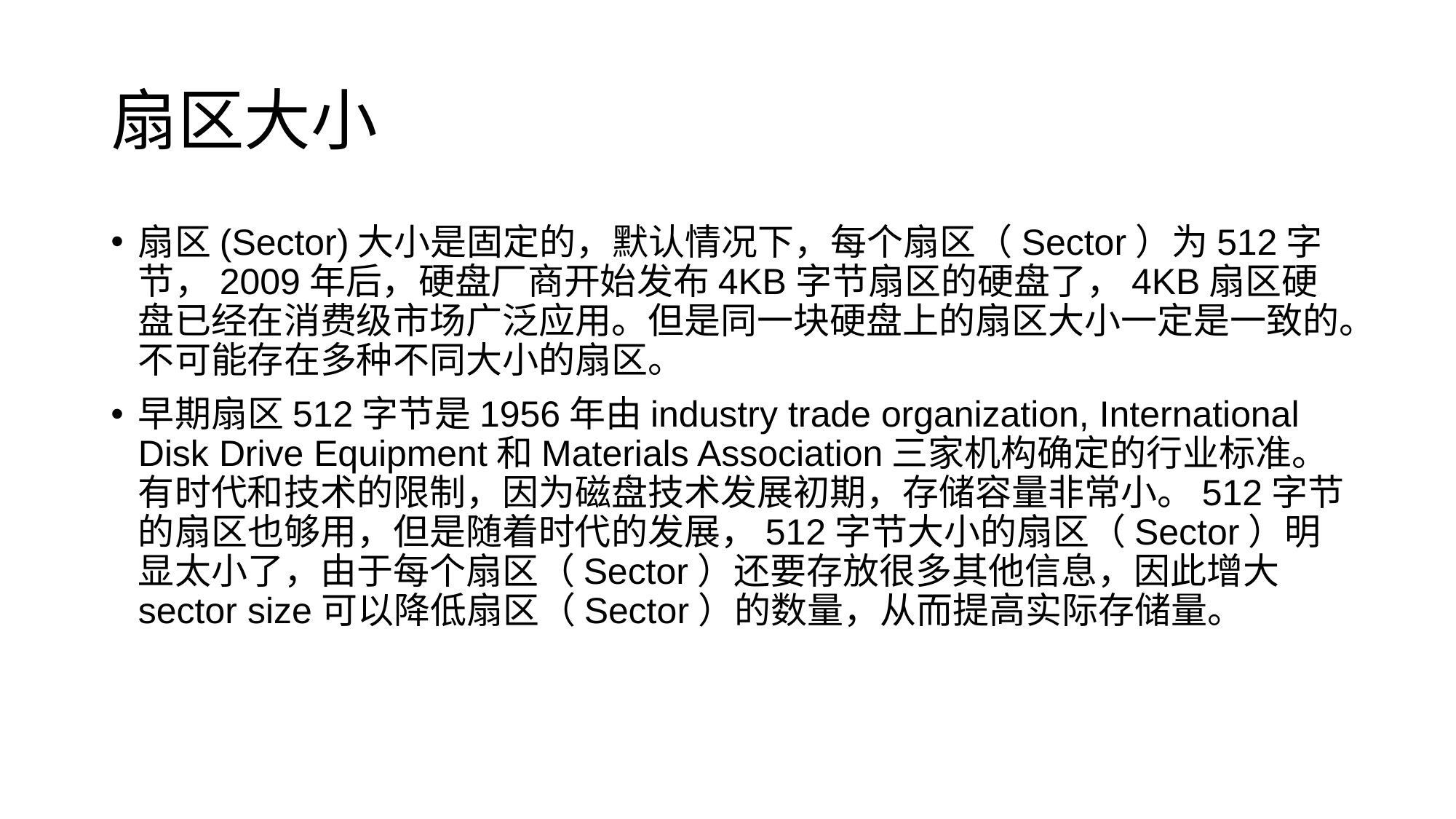

# 扇区大小
扇区(Sector)大小是固定的，默认情况下，每个扇区（Sector）为512字节，2009年后，硬盘厂商开始发布4KB字节扇区的硬盘了，4KB扇区硬盘已经在消费级市场广泛应用。但是同一块硬盘上的扇区大小一定是一致的。不可能存在多种不同大小的扇区。
早期扇区512字节是1956年由industry trade organization, International Disk Drive Equipment和Materials Association三家机构确定的行业标准。有时代和技术的限制，因为磁盘技术发展初期，存储容量非常小。512字节的扇区也够用，但是随着时代的发展，512字节大小的扇区（Sector）明显太小了，由于每个扇区（Sector）还要存放很多其他信息，因此增大sector size可以降低扇区（Sector）的数量，从而提高实际存储量。